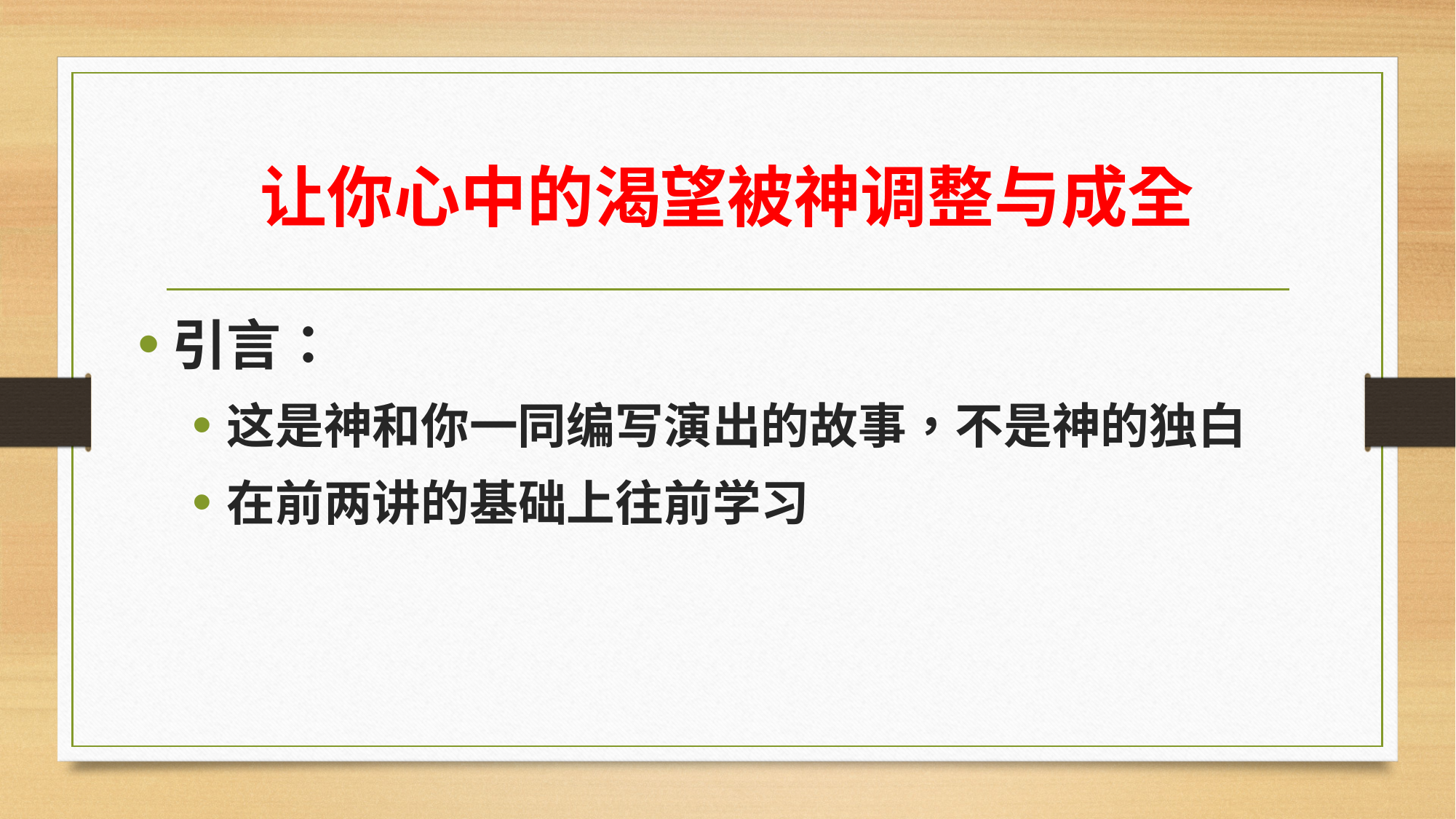

# 让你心中的渴望被神调整与成全
引言：
这是神和你一同编写演出的故事，不是神的独白
在前两讲的基础上往前学习